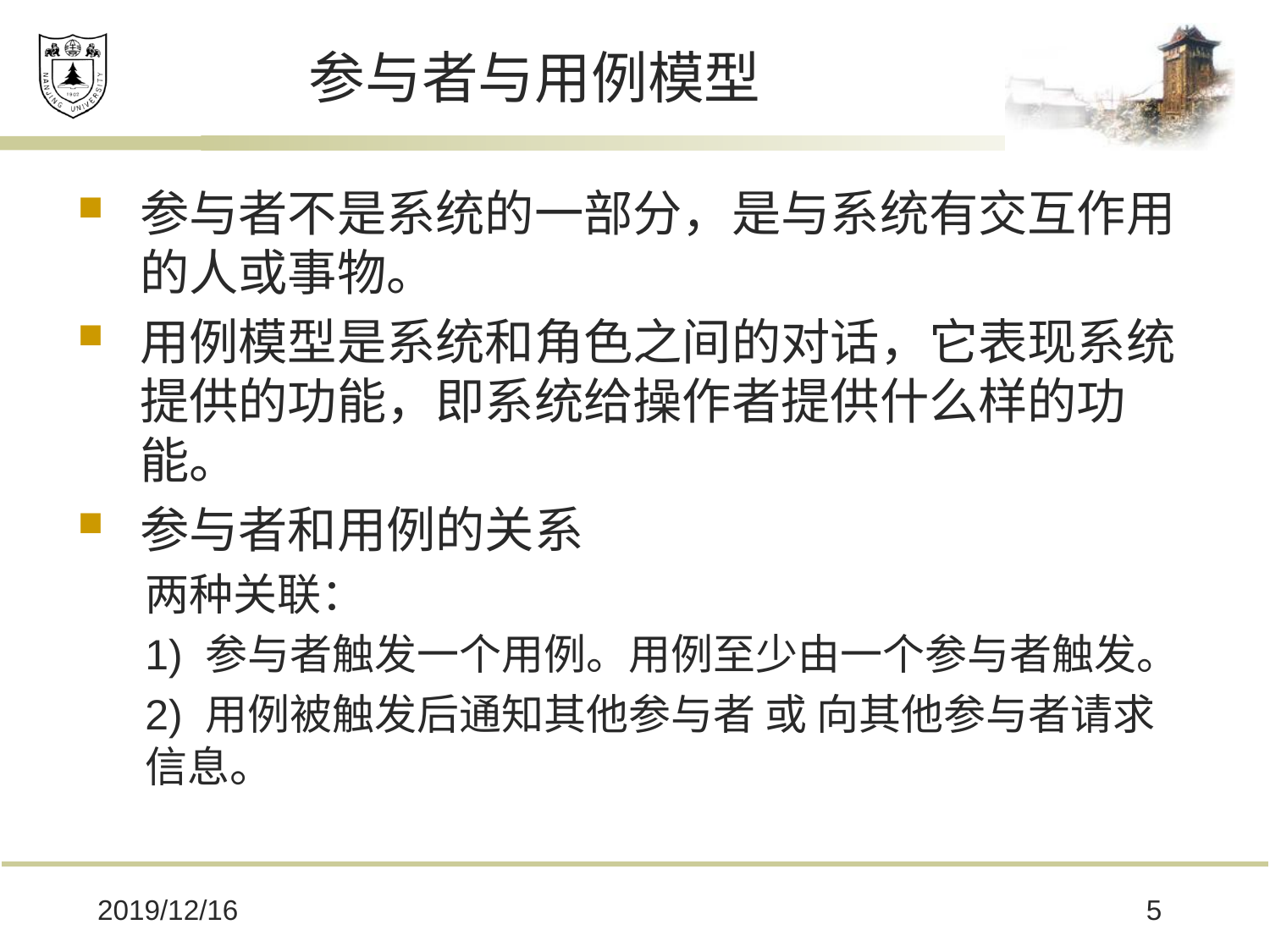

# 参与者与用例模型
参与者不是系统的一部分，是与系统有交互作用的人或事物。
用例模型是系统和角色之间的对话，它表现系统提供的功能，即系统给操作者提供什么样的功能。
参与者和用例的关系
两种关联：
1) 参与者触发一个用例。用例至少由一个参与者触发。
2) 用例被触发后通知其他参与者 或 向其他参与者请求信息。

2019/12/16
5